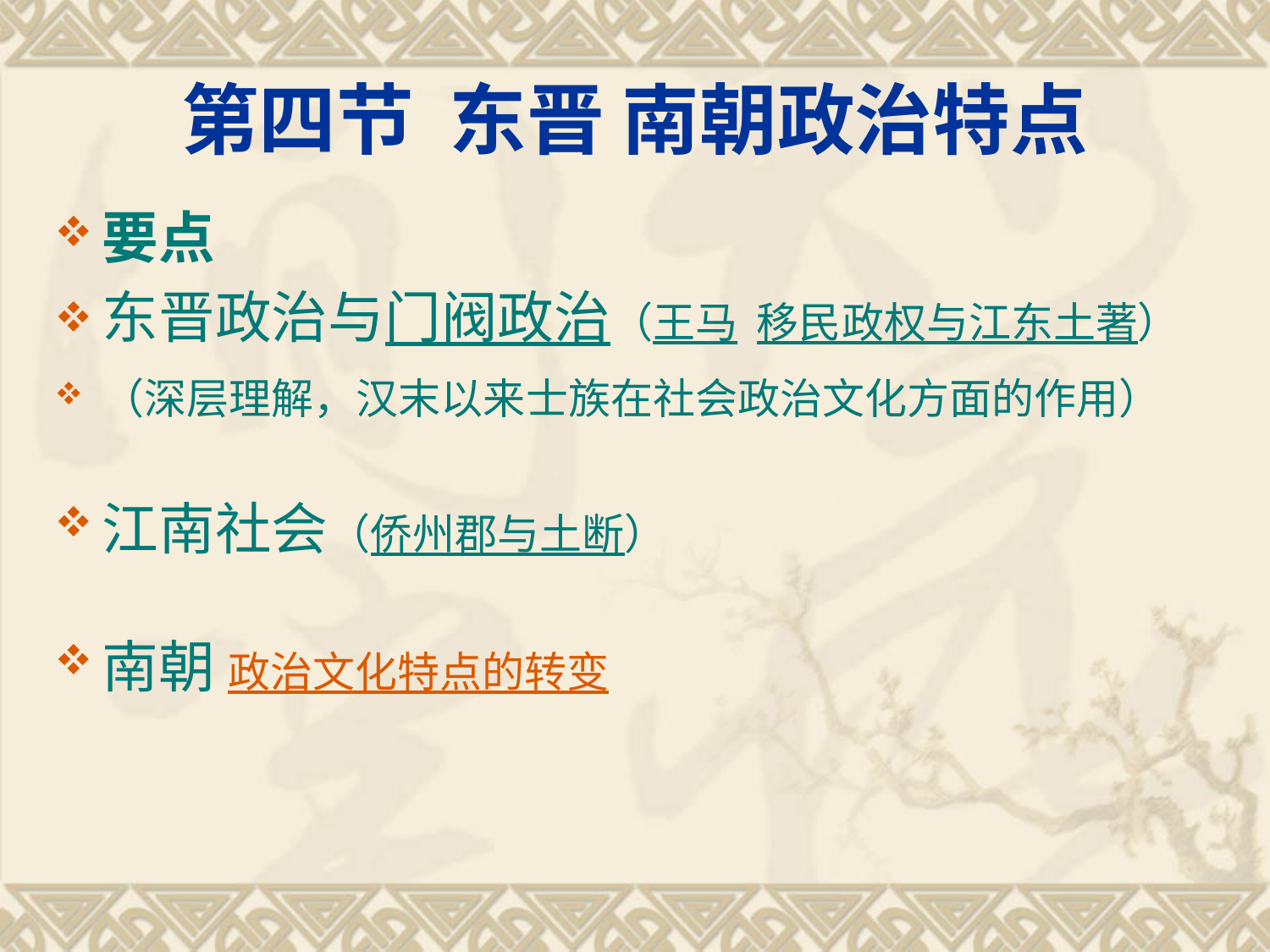

# 第四节  东晋 南朝政治特点
要点
东晋政治与门阀政治（王马  移民政权与江东土著）
（深层理解，汉末以来士族在社会政治文化方面的作用）

江南社会（侨州郡与土断）

南朝 政治文化特点的转变